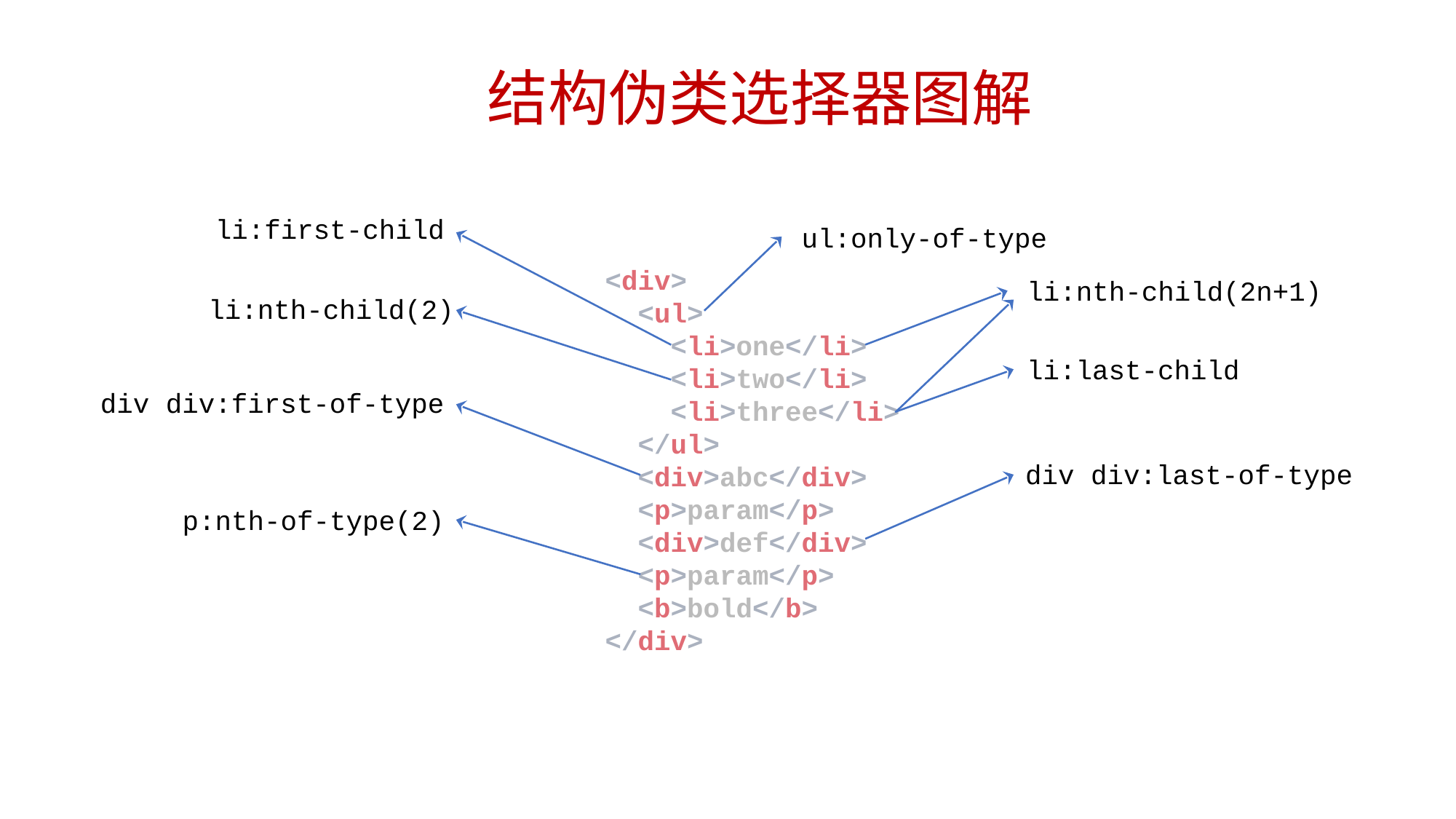

结构伪类选择器图解
li:first-child
ul:only-of-type
<div>
  <ul>
    <li>one</li>
    <li>two</li>
    <li>three</li>
  </ul>
  <div>abc</div>
  <p>param</p>
  <div>def</div>
  <p>param</p>
  <b>bold</b>
</div>
li:nth-child(2n+1)
li:nth-child(2)
li:last-child
div div:first-of-type
div div:last-of-type
p:nth-of-type(2)